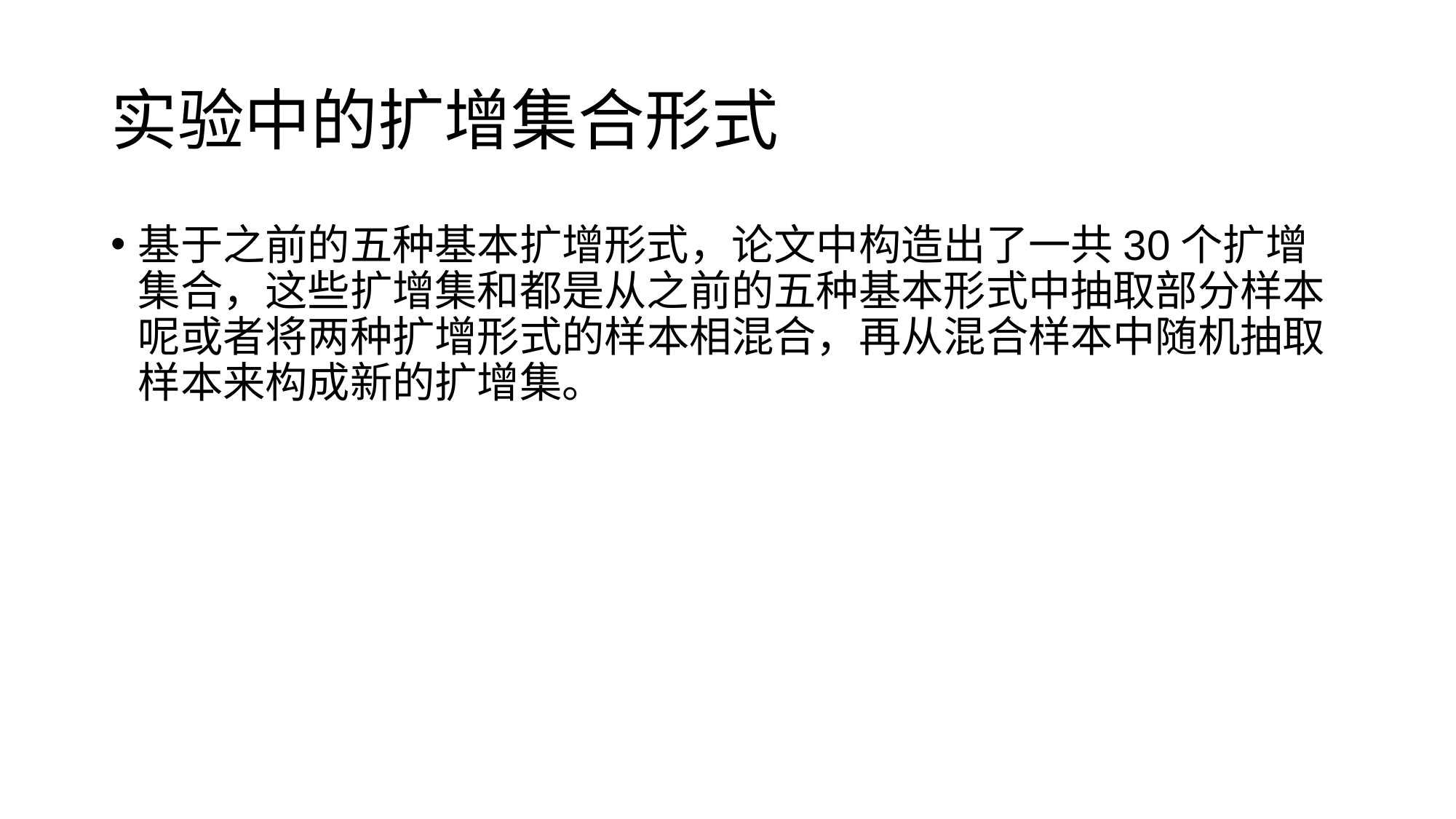

# 实验中的扩增集合形式
基于之前的五种基本扩增形式，论文中构造出了一共30个扩增集合，这些扩增集和都是从之前的五种基本形式中抽取部分样本呢或者将两种扩增形式的样本相混合，再从混合样本中随机抽取样本来构成新的扩增集。